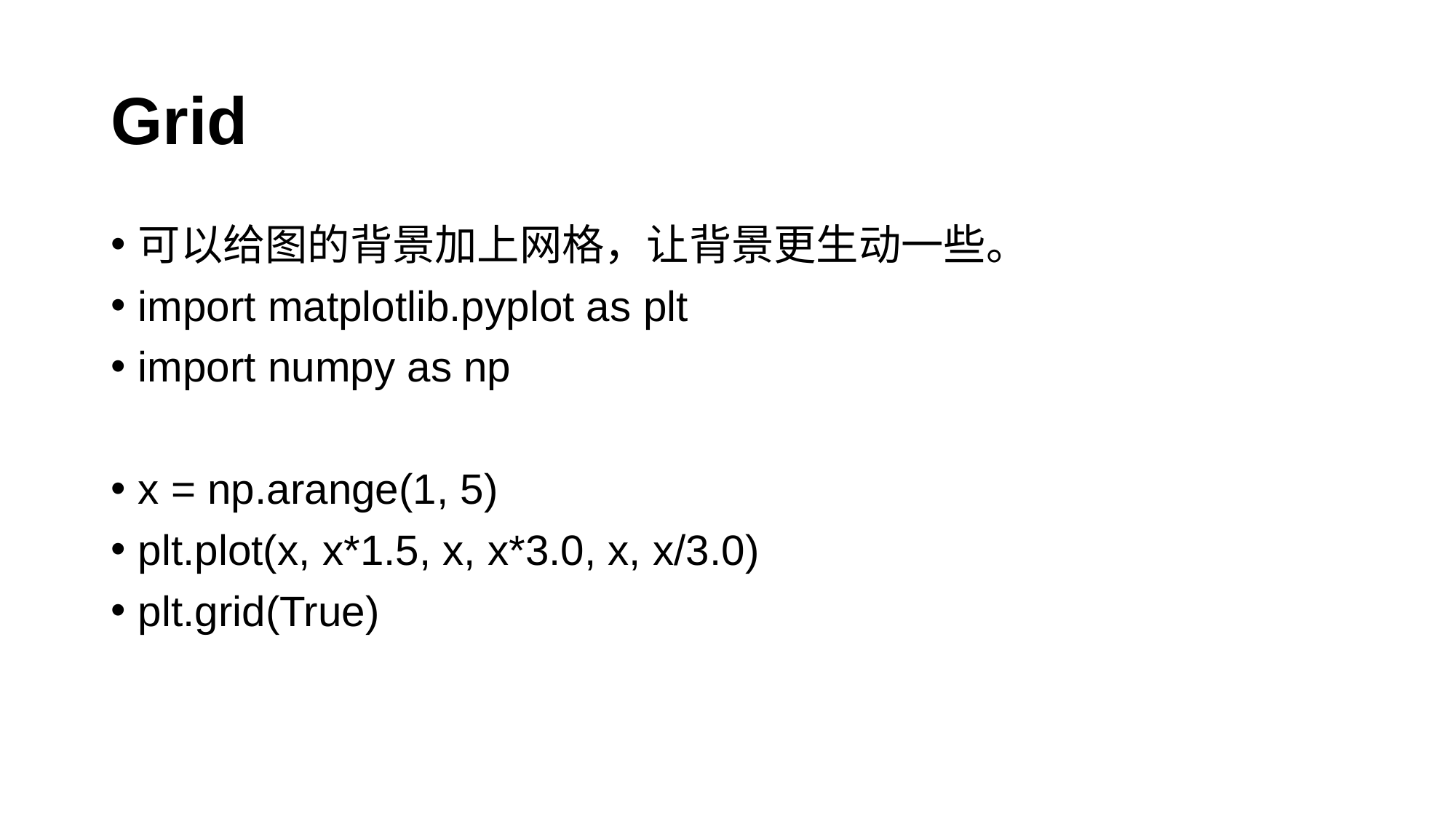

# Grid
可以给图的背景加上网格，让背景更生动一些。
import matplotlib.pyplot as plt
import numpy as np

x = np.arange(1, 5)
plt.plot(x, x*1.5, x, x*3.0, x, x/3.0)
plt.grid(True)